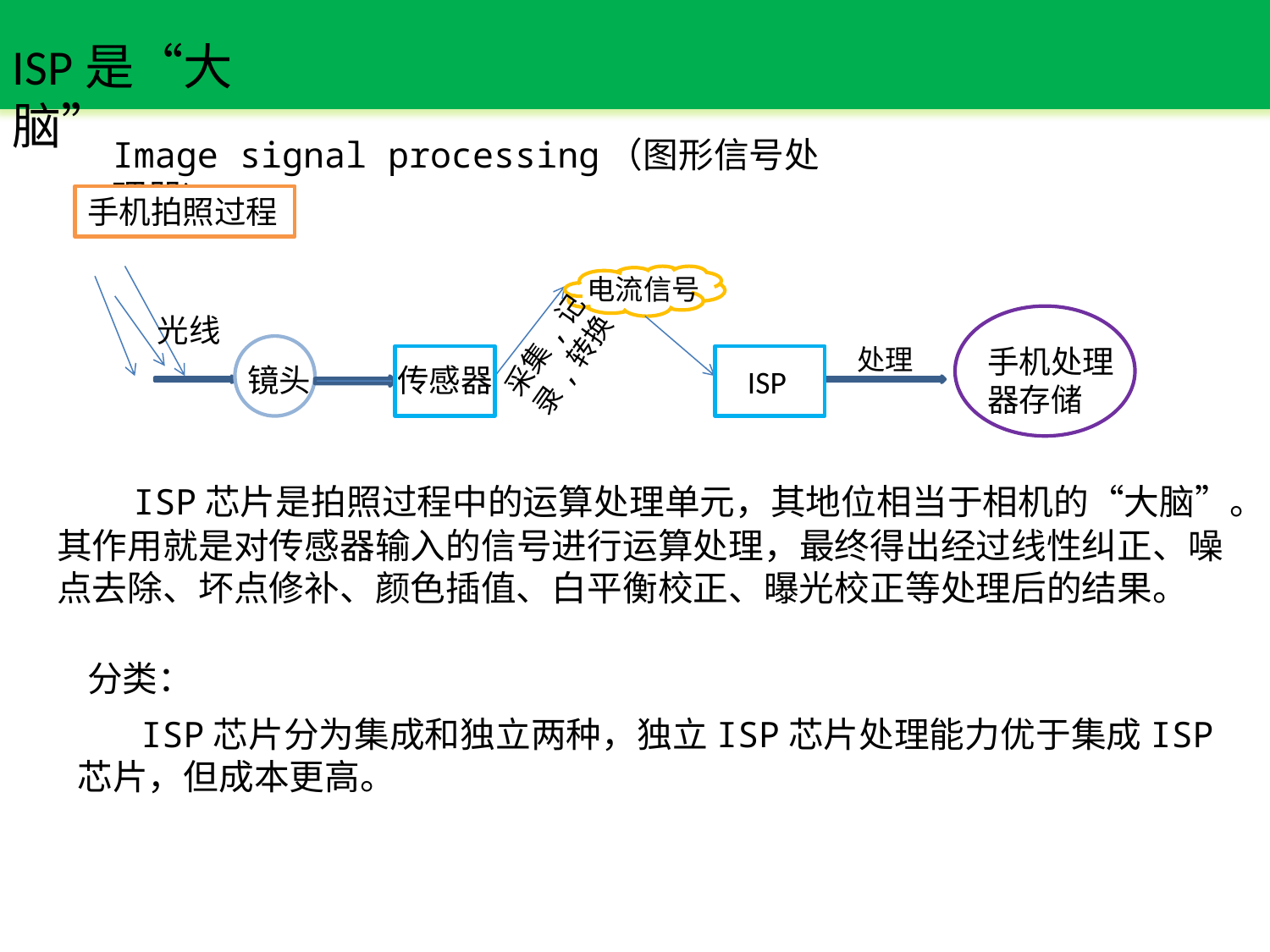

ISP是“大脑”
Image signal processing（图形信号处理器）
手机拍照过程

电流信号
光线

手机处理器存储
采集,记录,转换

镜头
处理

传感器

ISP

   ISP芯片是拍照过程中的运算处理单元，其地位相当于相机的“大脑”。其作用就是对传感器输入的信号进行运算处理，最终得出经过线性纠正、噪点去除、坏点修补、颜色插值、白平衡校正、曝光校正等处理后的结果。
分类：
   ISP芯片分为集成和独立两种，独立ISP芯片处理能力优于集成ISP芯片，但成本更高。